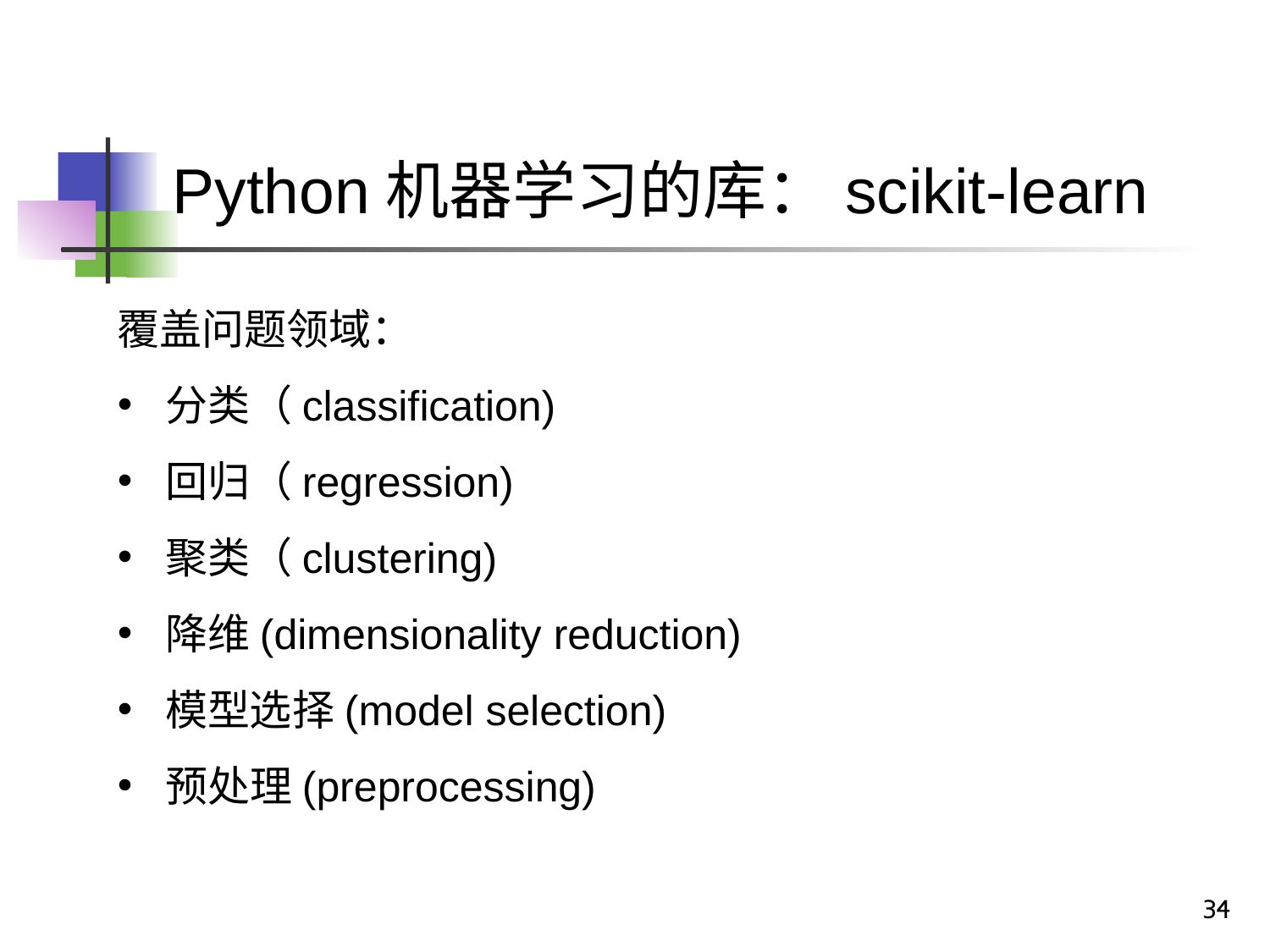

# Python机器学习的库：scikit-learn
覆盖问题领域：
分类（classification)
回归（regression)
聚类（clustering)
降维(dimensionality reduction)
模型选择(model selection)
预处理(preprocessing)

34